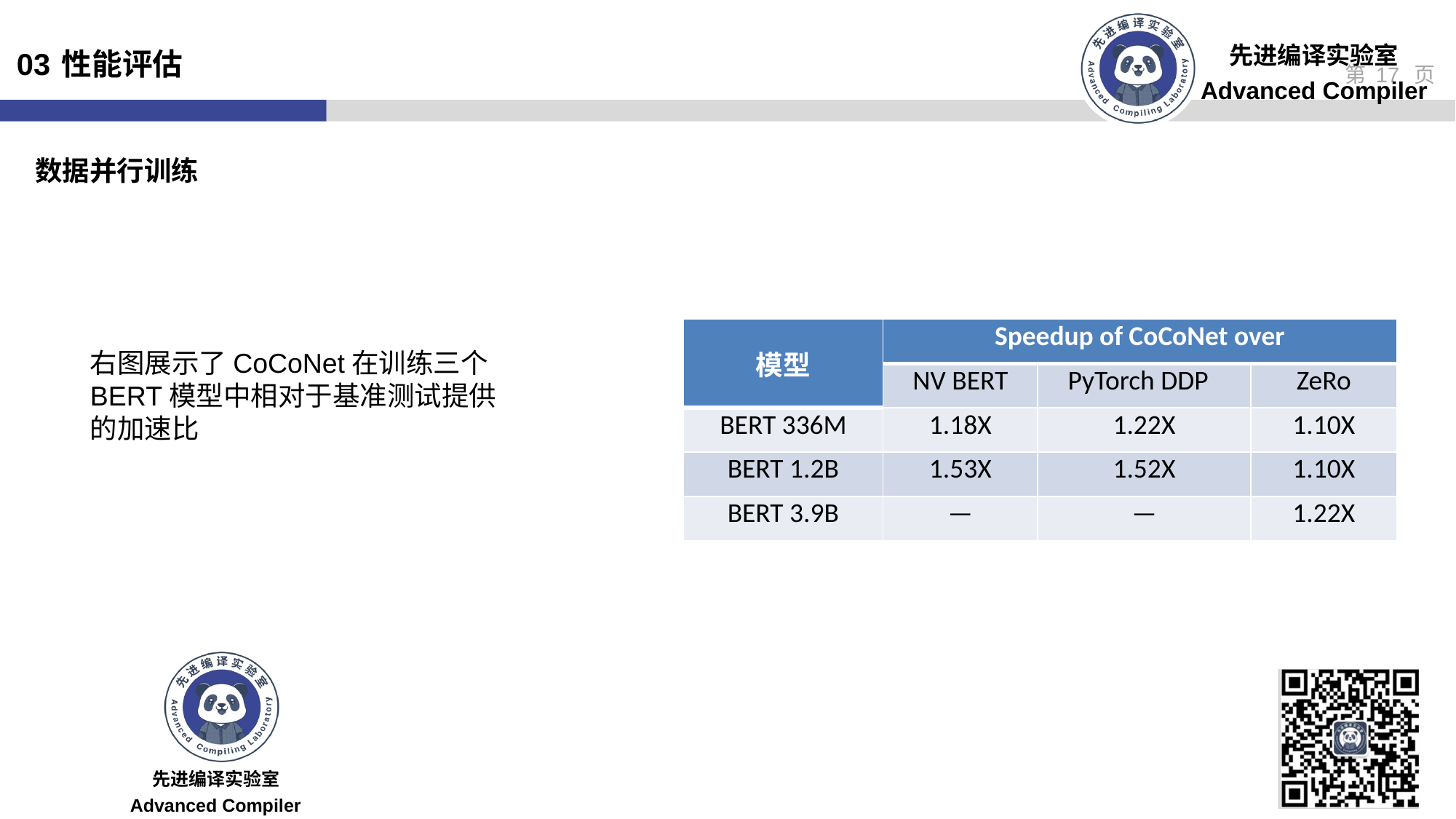

03 性能评估
数据并行训练
| 模型 | Speedup of CoCoNet over | Speedup of CoCoNet over |  |
| --- | --- | --- | --- |
|  | NV BERT | PyTorch DDP | ZeRo |
| BERT 336M | 1.18X | 1.22X | 1.10X |
| BERT 1.2B | 1.53X | 1.52X | 1.10X |
| BERT 3.9B | — | — | 1.22X |
右图展示了CoCoNet在训练三个BERT模型中相对于基准测试提供的加速比